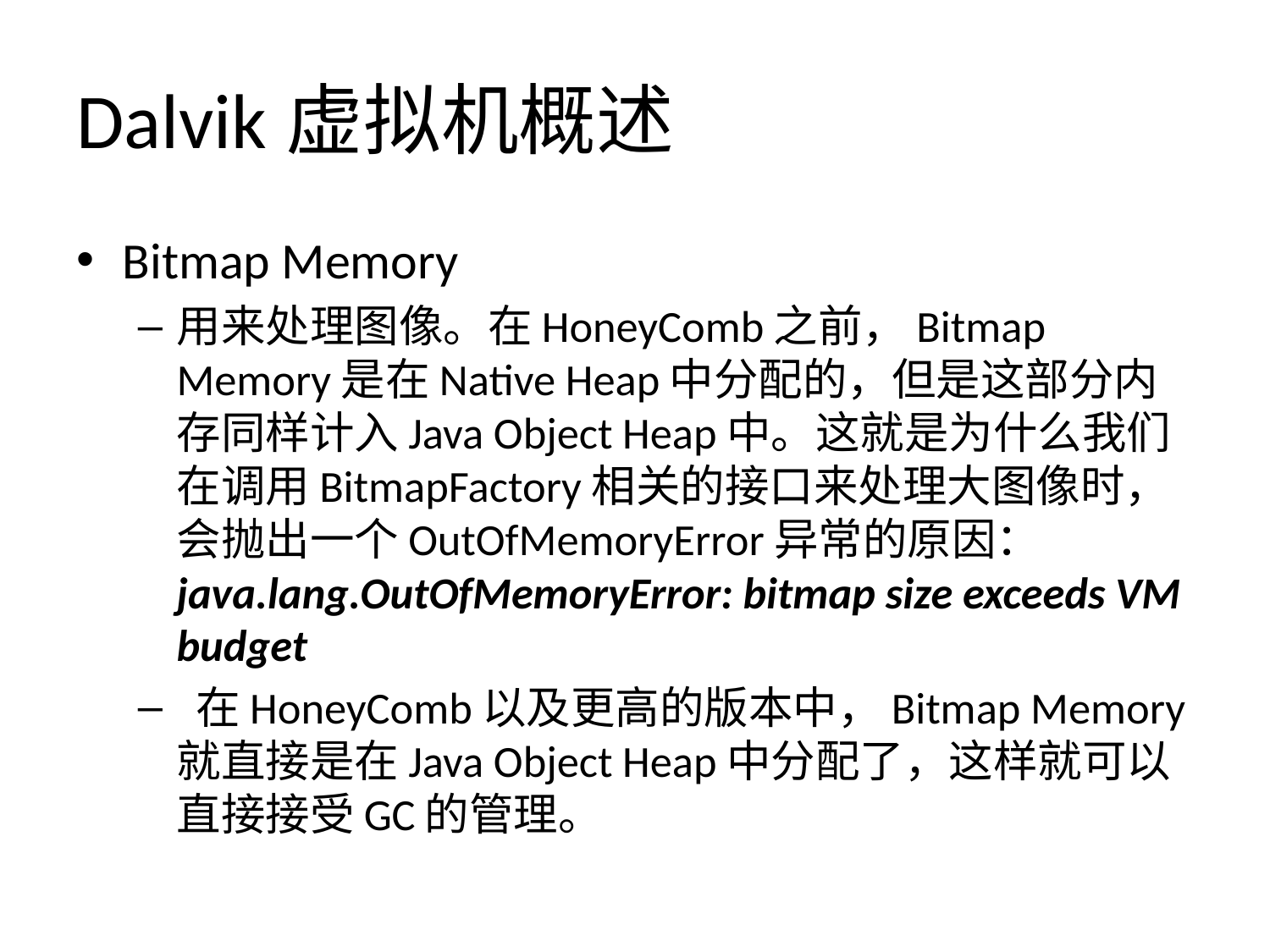

# Dalvik虚拟机概述
Bitmap Memory
用来处理图像。在HoneyComb之前，Bitmap Memory是在Native Heap中分配的，但是这部分内存同样计入Java Object Heap中。这就是为什么我们在调用BitmapFactory相关的接口来处理大图像时，会抛出一个OutOfMemoryError异常的原因：java.lang.OutOfMemoryError: bitmap size exceeds VM budget
 在HoneyComb以及更高的版本中，Bitmap Memory就直接是在Java Object Heap中分配了，这样就可以直接接受GC的管理。